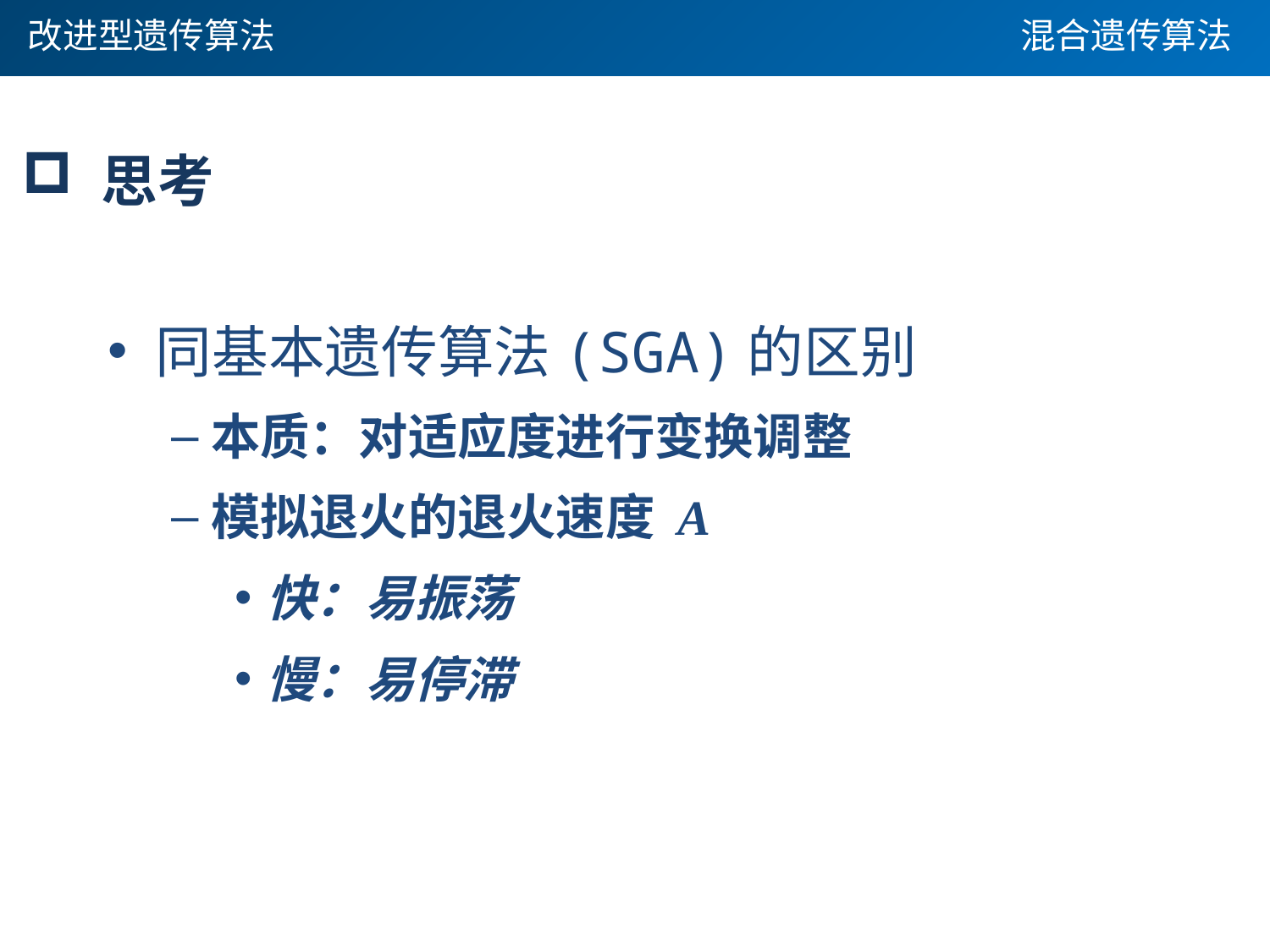

改进型遗传算法
混合遗传算法
 思考
同基本遗传算法(SGA)的区别
本质：对适应度进行变换调整
模拟退火的退火速度 A
快：易振荡
慢：易停滞
69